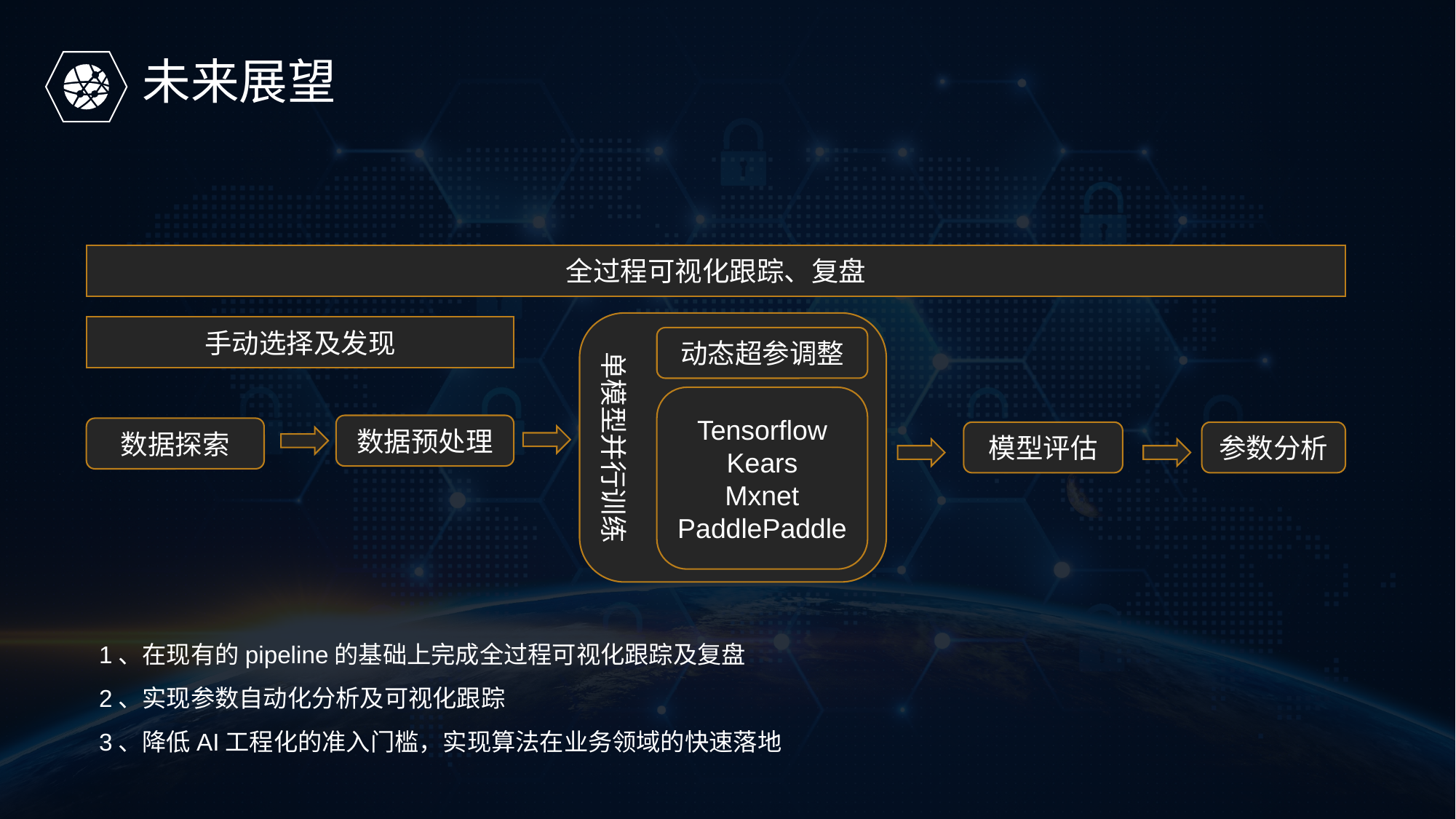

未来展望

全过程可视化跟踪、复盘
单模型并行训练
手动选择及发现
动态超参调整
Tensorflow
Kears
Mxnet
PaddlePaddle
数据预处理
数据探索
模型评估
参数分析

1、在现有的pipeline的基础上完成全过程可视化跟踪及复盘
2、实现参数自动化分析及可视化跟踪
3、降低AI工程化的准入门槛，实现算法在业务领域的快速落地